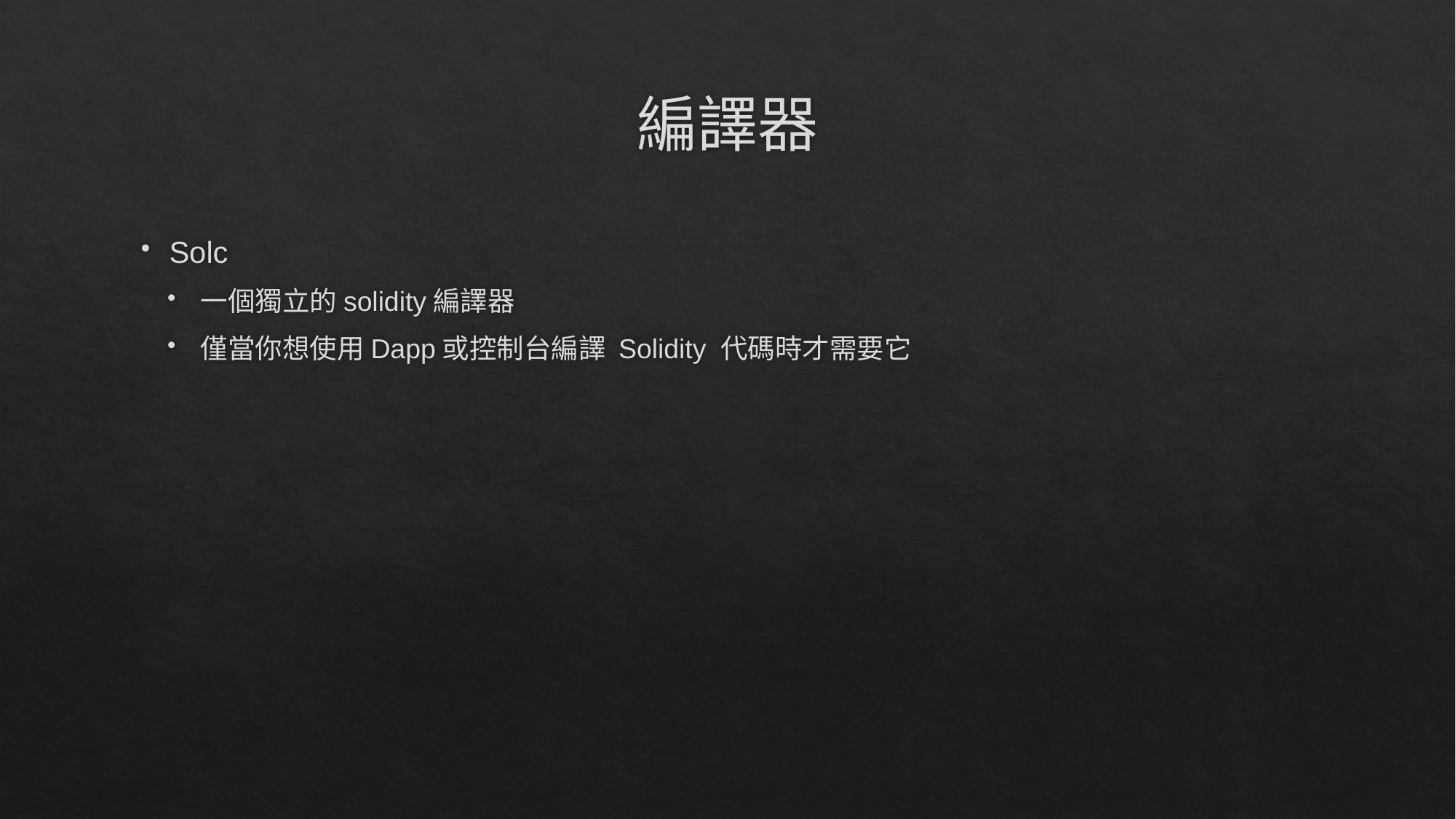

# 編譯器
Solc
一個獨立的solidity編譯器
僅當你想使用Dapp或控制台編譯 Solidity 代碼時才需要它